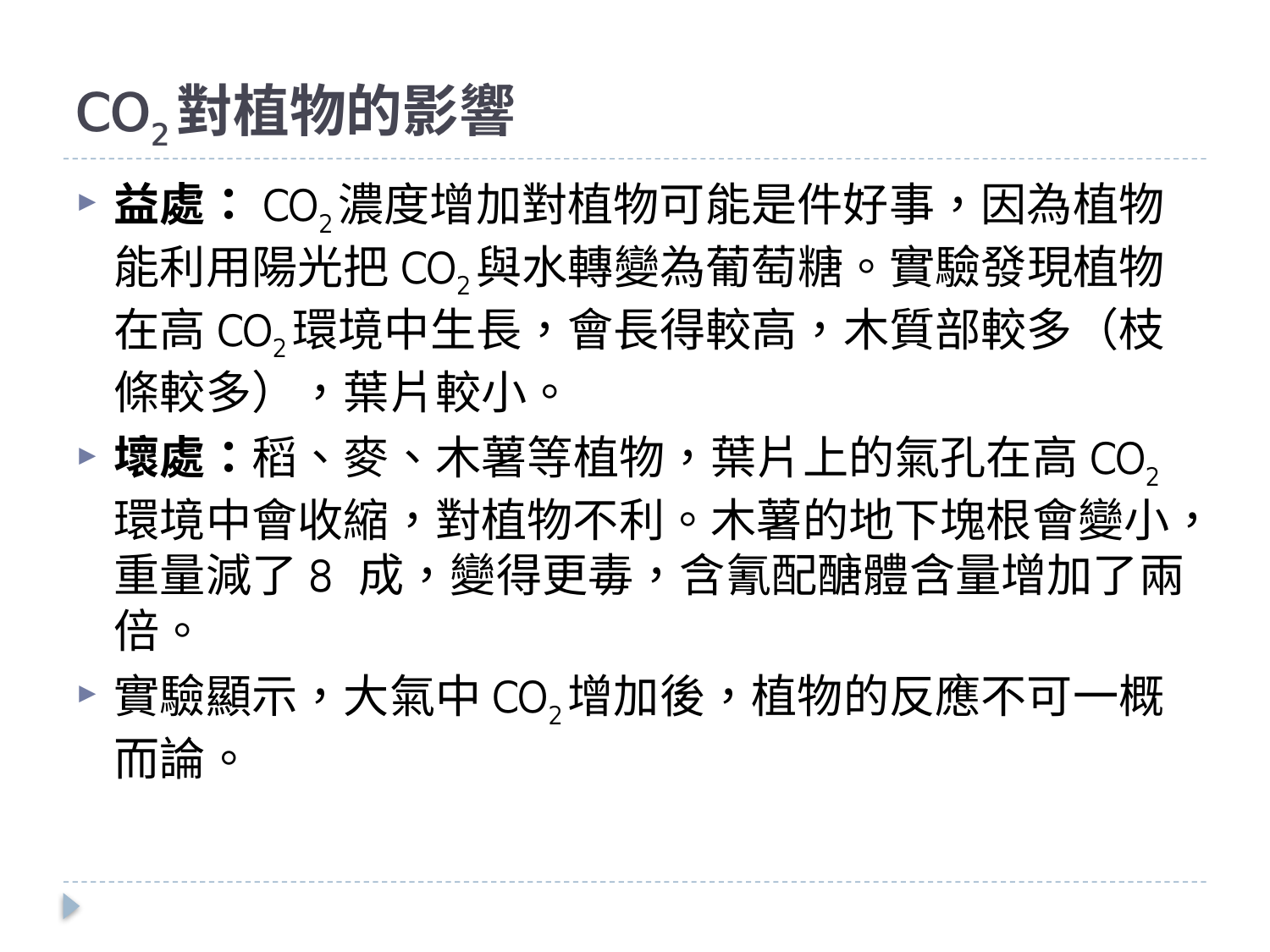

# CO2對植物的影響
益處：CO2濃度增加對植物可能是件好事，因為植物能利用陽光把CO2與水轉變為葡萄糖。實驗發現植物在高CO2環境中生長，會長得較高，木質部較多（枝條較多），葉片較小。
壞處：稻、麥、木薯等植物，葉片上的氣孔在高CO2環境中會收縮，對植物不利。木薯的地下塊根會變小，重量減了8 成，變得更毒，含氰配醣體含量增加了兩倍。
實驗顯示，大氣中CO2增加後，植物的反應不可一概而論。